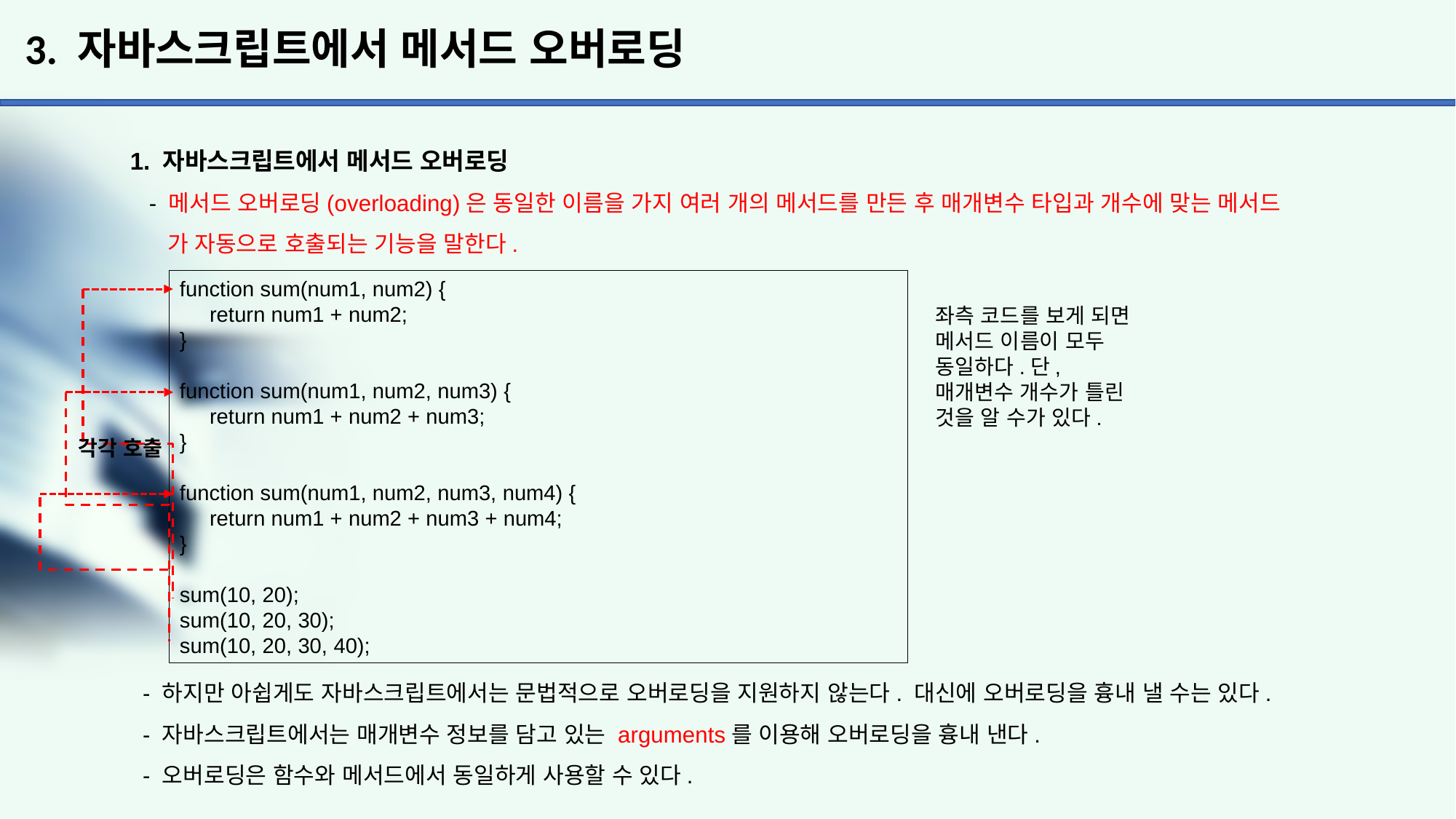

# 3. 자바스크립트에서 메서드 오버로딩
1. 자바스크립트에서 메서드 오버로딩
   - 메서드 오버로딩(overloading)은 동일한 이름을 가지 여러 개의 메서드를 만든 후 매개변수 타입과 개수에 맞는 메서드
     가 자동으로 호출되는 기능을 말한다.

  - 하지만 아쉽게도 자바스크립트에서는 문법적으로 오버로딩을 지원하지 않는다. 대신에 오버로딩을 흉내 낼 수는 있다.
  - 자바스크립트에서는 매개변수 정보를 담고 있는 arguments를 이용해 오버로딩을 흉내 낸다.
  - 오버로딩은 함수와 메서드에서 동일하게 사용할 수 있다.
function sum(num1, num2) {
     return num1 + num2;
}

function sum(num1, num2, num3) {
     return num1 + num2 + num3;
}

function sum(num1, num2, num3, num4) {
     return num1 + num2 + num3 + num4;
}

sum(10, 20);
sum(10, 20, 30);
sum(10, 20, 30, 40);
좌측 코드를 보게 되면 메서드 이름이 모두 동일하다.단, 매개변수 개수가 틀린 것을 알 수가 있다.
각각 호출